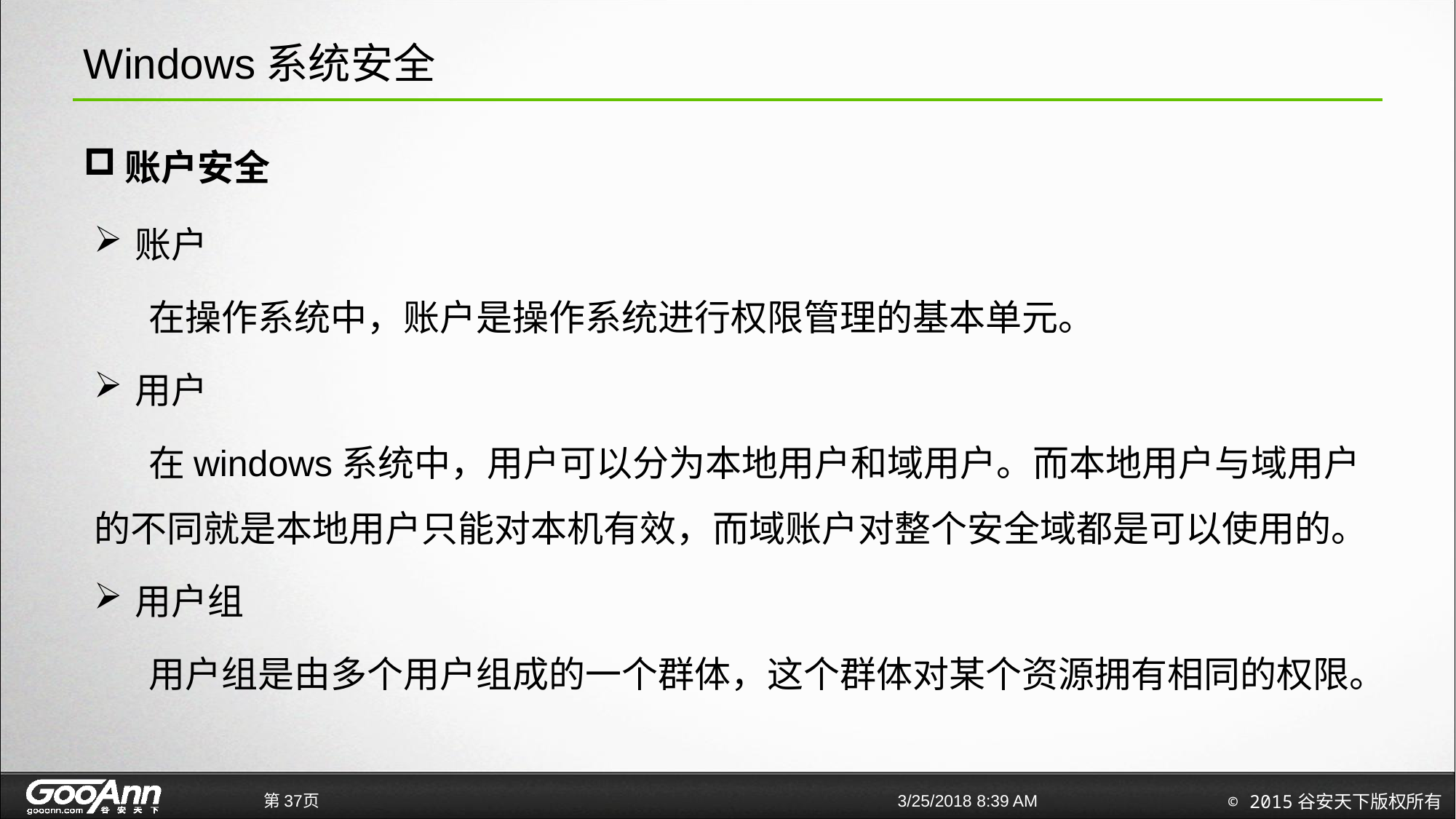

# Windows系统安全
账户安全
账户
在操作系统中，账户是操作系统进行权限管理的基本单元。
用户
在windows系统中，用户可以分为本地用户和域用户。而本地用户与域用户的不同就是本地用户只能对本机有效，而域账户对整个安全域都是可以使用的。
用户组
用户组是由多个用户组成的一个群体，这个群体对某个资源拥有相同的权限。